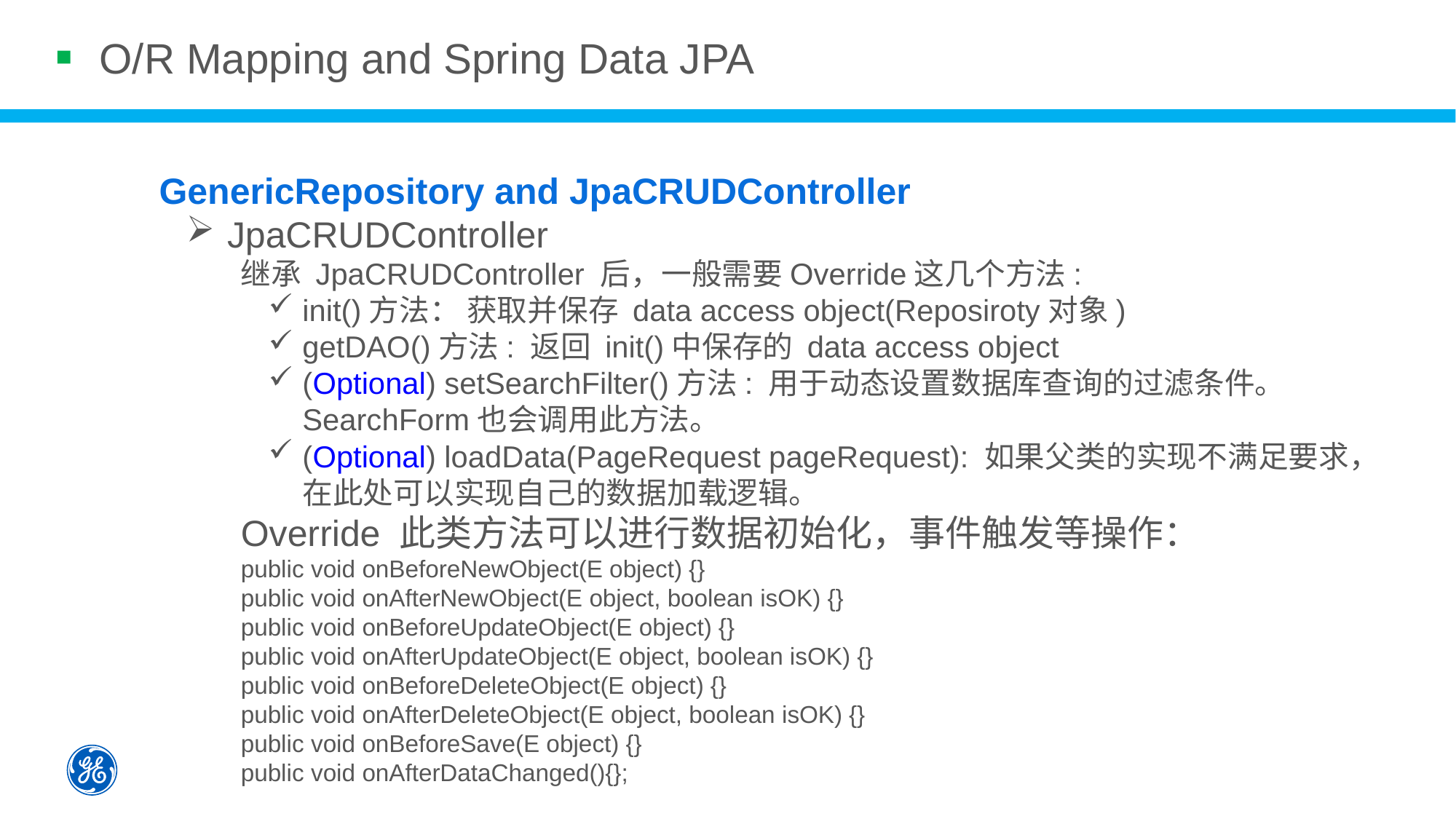

O/R Mapping and Spring Data JPA

GenericRepository and JpaCRUDController
JpaCRUDController
继承 JpaCRUDController 后，一般需要Override这几个方法:
init()方法： 获取并保存 data access object(Reposiroty对象)
getDAO()方法: 返回 init()中保存的 data access object
(Optional) setSearchFilter()方法: 用于动态设置数据库查询的过滤条件。 SearchForm也会调用此方法。
(Optional) loadData(PageRequest pageRequest): 如果父类的实现不满足要求，在此处可以实现自己的数据加载逻辑。
Override 此类方法可以进行数据初始化，事件触发等操作：
public void onBeforeNewObject(E object) {}
public void onAfterNewObject(E object, boolean isOK) {}
public void onBeforeUpdateObject(E object) {}
public void onAfterUpdateObject(E object, boolean isOK) {}
public void onBeforeDeleteObject(E object) {}
public void onAfterDeleteObject(E object, boolean isOK) {}
public void onBeforeSave(E object) {}
public void onAfterDataChanged(){};